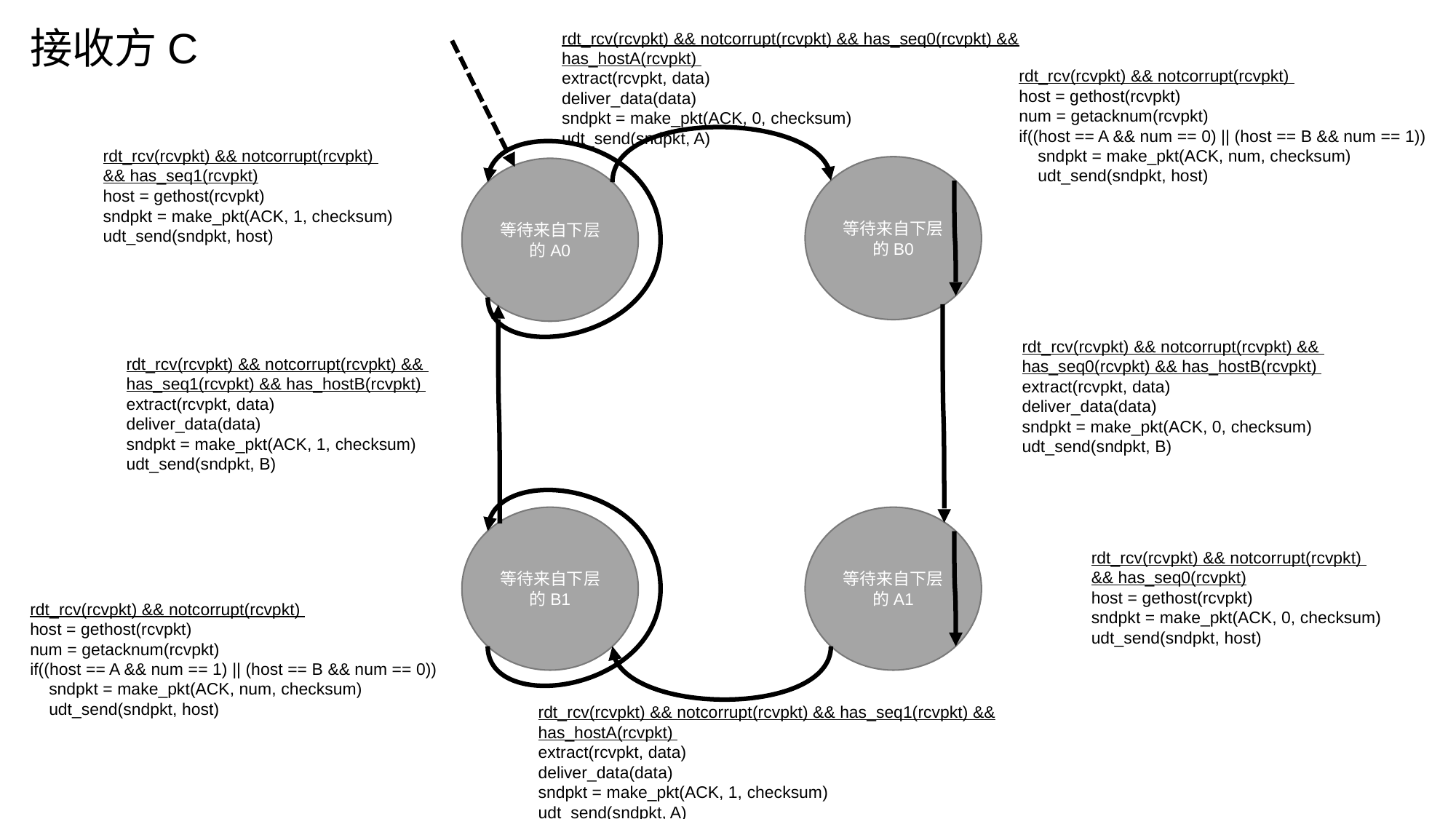

接收方C
rdt_rcv(rcvpkt) && notcorrupt(rcvpkt) && has_seq0(rcvpkt) && has_hostA(rcvpkt)
extract(rcvpkt, data)
deliver_data(data)
sndpkt = make_pkt(ACK, 0, checksum)
udt_send(sndpkt, A)
rdt_rcv(rcvpkt) && notcorrupt(rcvpkt)
host = gethost(rcvpkt)
num = getacknum(rcvpkt)
if((host == A && num == 0) || (host == B && num == 1))
    sndpkt = make_pkt(ACK, num, checksum)
    udt_send(sndpkt, host)
rdt_rcv(rcvpkt) && notcorrupt(rcvpkt)
&& has_seq1(rcvpkt)
host = gethost(rcvpkt)
sndpkt = make_pkt(ACK, 1, checksum)
udt_send(sndpkt, host)
等待来自下层的B0
等待来自下层的A0
rdt_rcv(rcvpkt) && notcorrupt(rcvpkt) &&
has_seq0(rcvpkt) && has_hostB(rcvpkt)
extract(rcvpkt, data)
deliver_data(data)
sndpkt = make_pkt(ACK, 0, checksum)
udt_send(sndpkt, B)
rdt_rcv(rcvpkt) && notcorrupt(rcvpkt) &&
has_seq1(rcvpkt) && has_hostB(rcvpkt)
extract(rcvpkt, data)
deliver_data(data)
sndpkt = make_pkt(ACK, 1, checksum)
udt_send(sndpkt, B)
等待来自下层的B1
等待来自下层的A1
rdt_rcv(rcvpkt) && notcorrupt(rcvpkt)
&& has_seq0(rcvpkt)
host = gethost(rcvpkt)
sndpkt = make_pkt(ACK, 0, checksum)
udt_send(sndpkt, host)
rdt_rcv(rcvpkt) && notcorrupt(rcvpkt)
host = gethost(rcvpkt)
num = getacknum(rcvpkt)
if((host == A && num == 1) || (host == B && num == 0))
    sndpkt = make_pkt(ACK, num, checksum)
    udt_send(sndpkt, host)
rdt_rcv(rcvpkt) && notcorrupt(rcvpkt) && has_seq1(rcvpkt) && has_hostA(rcvpkt)
extract(rcvpkt, data)
deliver_data(data)
sndpkt = make_pkt(ACK, 1, checksum)
udt_send(sndpkt, A)